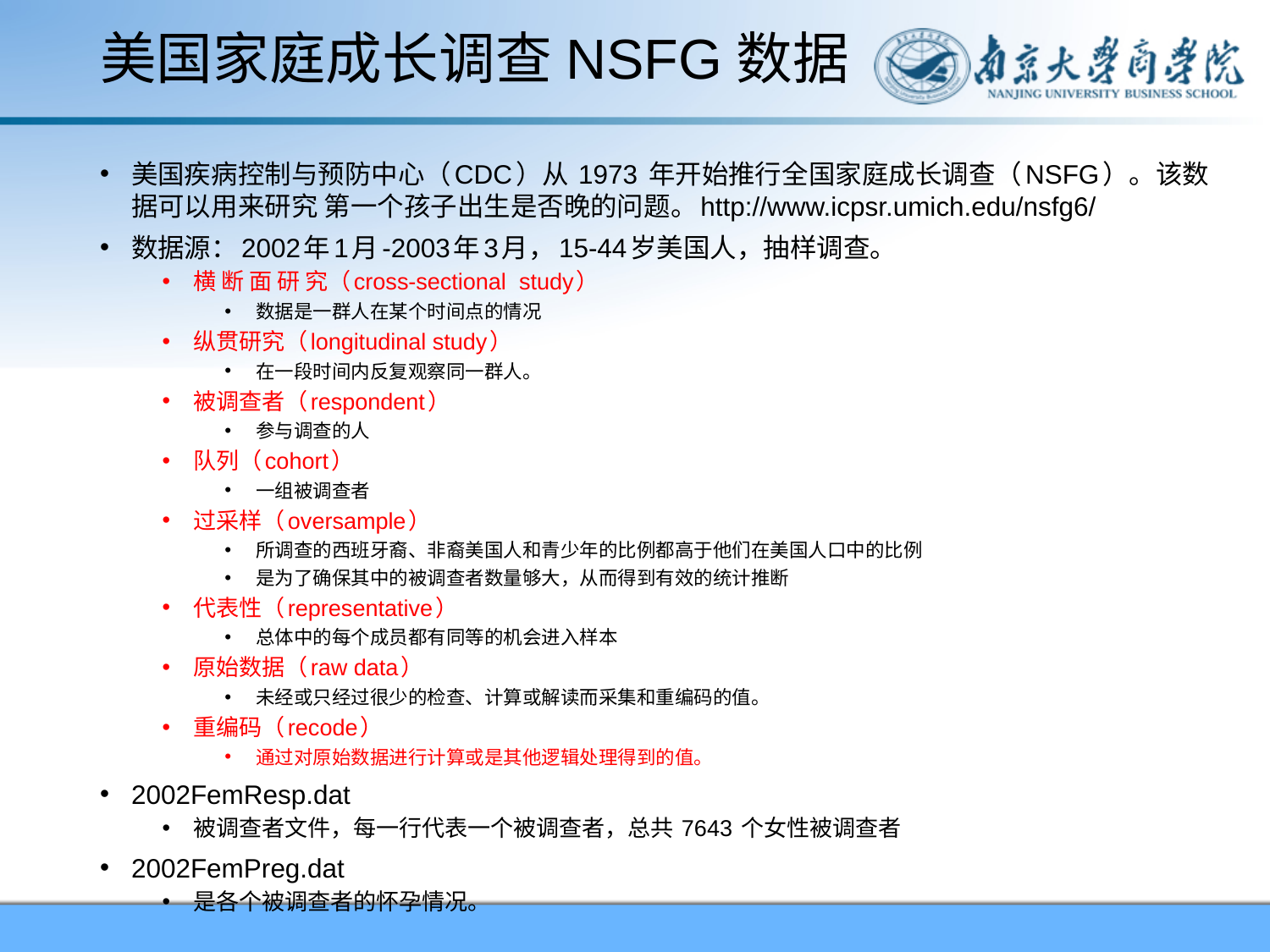

# 美国家庭成长调查NSFG数据
美国疾病控制与预防中心（CDC）从 1973 年开始推行全国家庭成长调查（NSFG）。该数据可以用来研究 第一个孩子出生是否晚的问题。http://www.icpsr.umich.edu/nsfg6/
数据源：2002年1月-2003年3月，15-44岁美国人，抽样调查。
横 断 面 研 究（cross-sectional  study）
数据是一群人在某个时间点的情况
纵贯研究（longitudinal study）
在一段时间内反复观察同一群人。
被调查者（respondent）
参与调查的人
队列（cohort）
一组被调查者
过采样（oversample）
所调查的西班牙裔、非裔美国人和青少年的比例都高于他们在美国人口中的比例
是为了确保其中的被调查者数量够大，从而得到有效的统计推断
代表性（representative）
总体中的每个成员都有同等的机会进入样本
原始数据（raw data）
未经或只经过很少的检查、计算或解读而采集和重编码的值。
重编码（recode）
通过对原始数据进行计算或是其他逻辑处理得到的值。
2002FemResp.dat
被调查者文件，每一行代表一个被调查者，总共 7643 个女性被调查者
2002FemPreg.dat
是各个被调查者的怀孕情况。